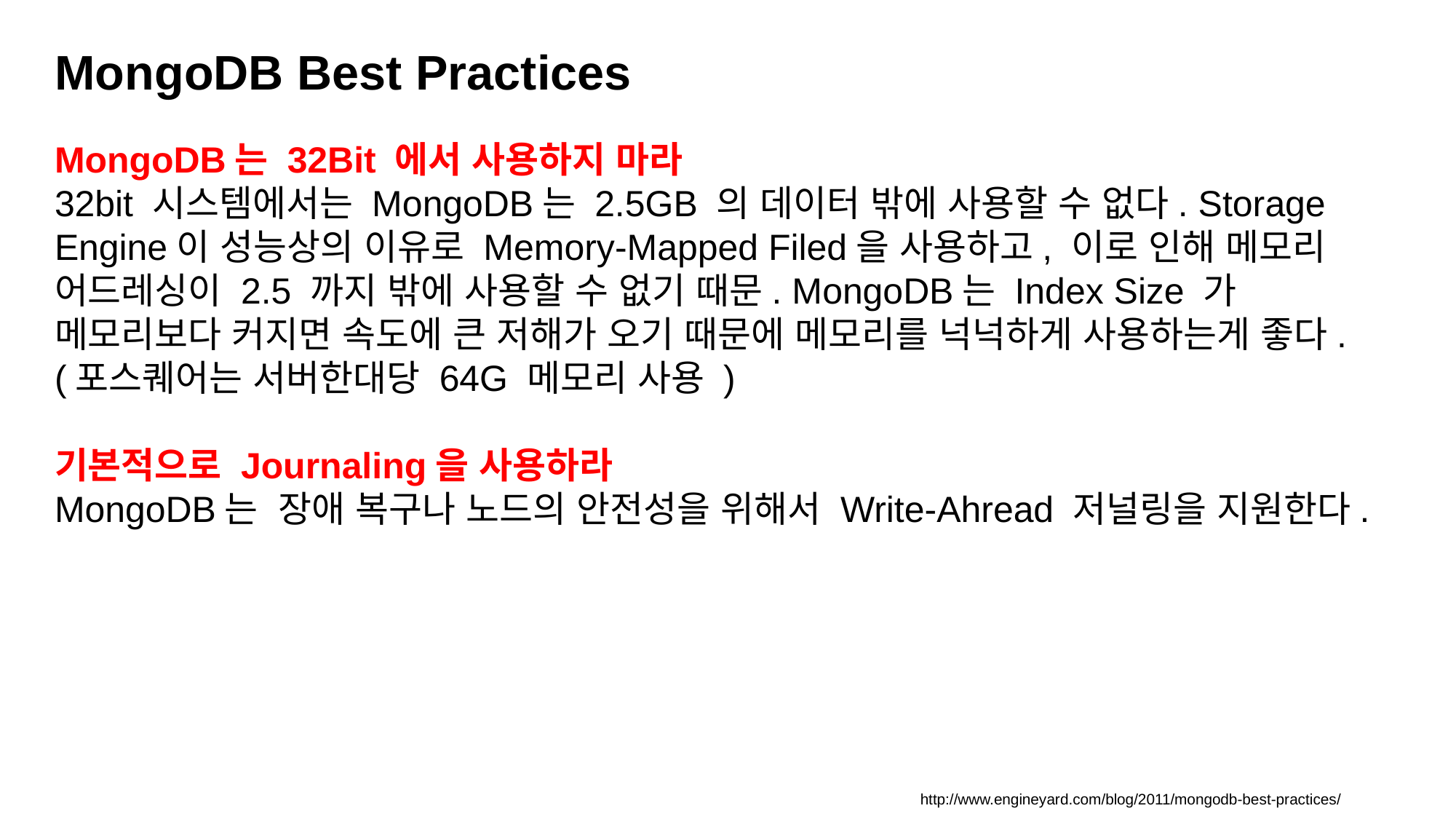

MongoDB Best Practices
MongoDB는 32Bit 에서 사용하지 마라
32bit 시스템에서는 MongoDB는 2.5GB 의 데이터 밖에 사용할 수 없다. Storage Engine이 성능상의 이유로 Memory-Mapped Filed을 사용하고, 이로 인해 메모리 어드레싱이 2.5 까지 밖에 사용할 수 없기 때문. MongoDB는 Index Size 가 메모리보다 커지면 속도에 큰 저해가 오기 때문에 메모리를 넉넉하게 사용하는게 좋다. (포스퀘어는 서버한대당 64G 메모리 사용 )

기본적으로 Journaling을 사용하라
MongoDB는  장애 복구나 노드의 안전성을 위해서 Write-Ahread 저널링을 지원한다.
http://www.engineyard.com/blog/2011/mongodb-best-practices/